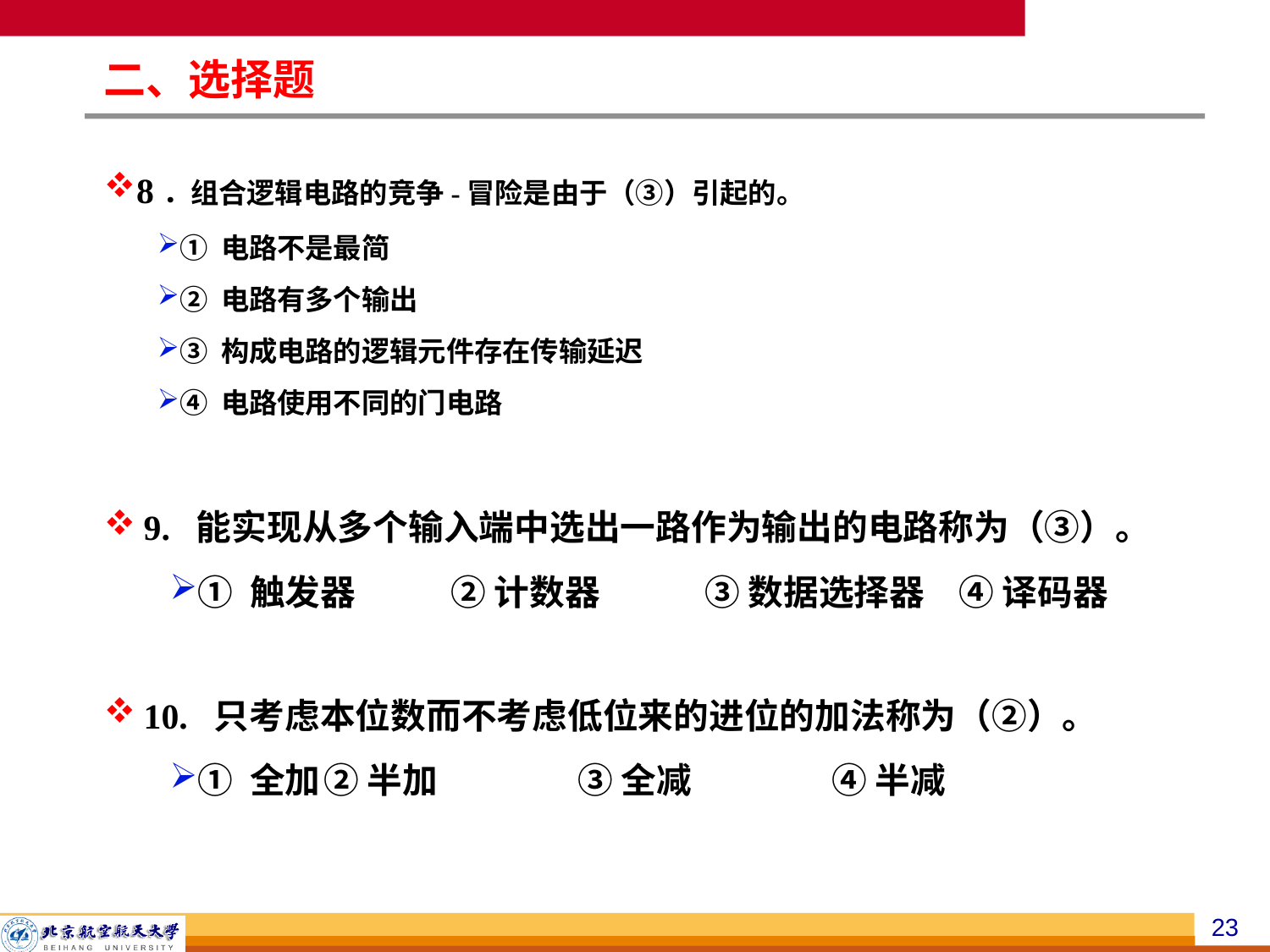

# 二、选择题
8．组合逻辑电路的竞争-冒险是由于（③）引起的。
① 电路不是最简
② 电路有多个输出
③ 构成电路的逻辑元件存在传输延迟
④ 电路使用不同的门电路

9.  能实现从多个输入端中选出一路作为输出的电路称为（③）。
① 触发器	② 计数器	③ 数据选择器	④ 译码器

10.  只考虑本位数而不考虑低位来的进位的加法称为（②）。
① 全加	② 半加		③ 全减		④ 半减